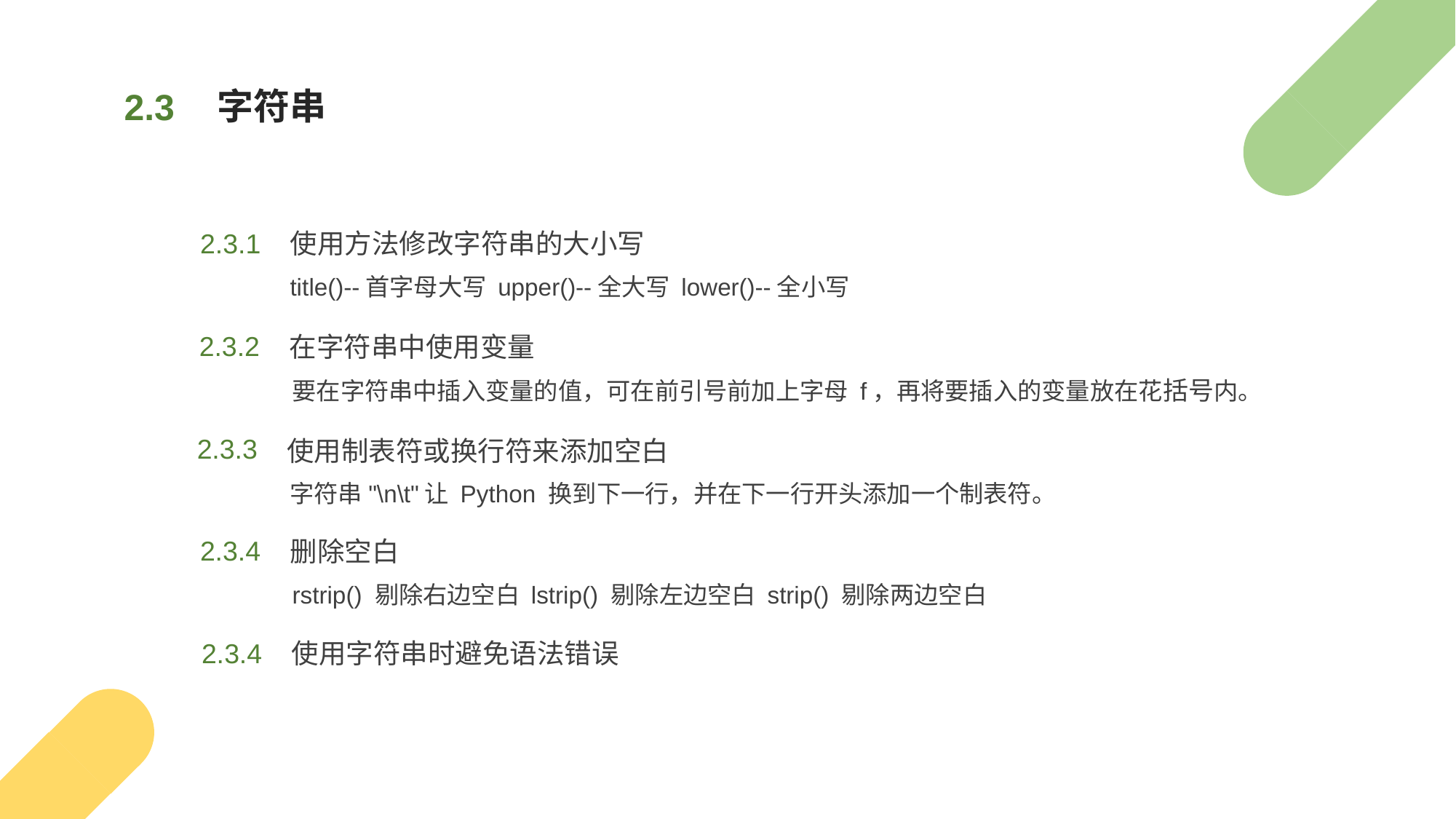

# 字符串
2.3
2.3.1
使用方法修改字符串的大小写
title()--首字母大写 upper()--全大写 lower()--全小写
2.3.2
在字符串中使用变量
要在字符串中插入变量的值，可在前引号前加上字母 f，再将要插入的变量放在花括号内。
2.3.3
使用制表符或换行符来添加空白
字符串"\n\t"让 Python 换到下一行，并在下一行开头添加一个制表符。
2.3.4
删除空白
rstrip() 剔除右边空白 lstrip() 剔除左边空白 strip() 剔除两边空白
使用字符串时避免语法错误
2.3.4